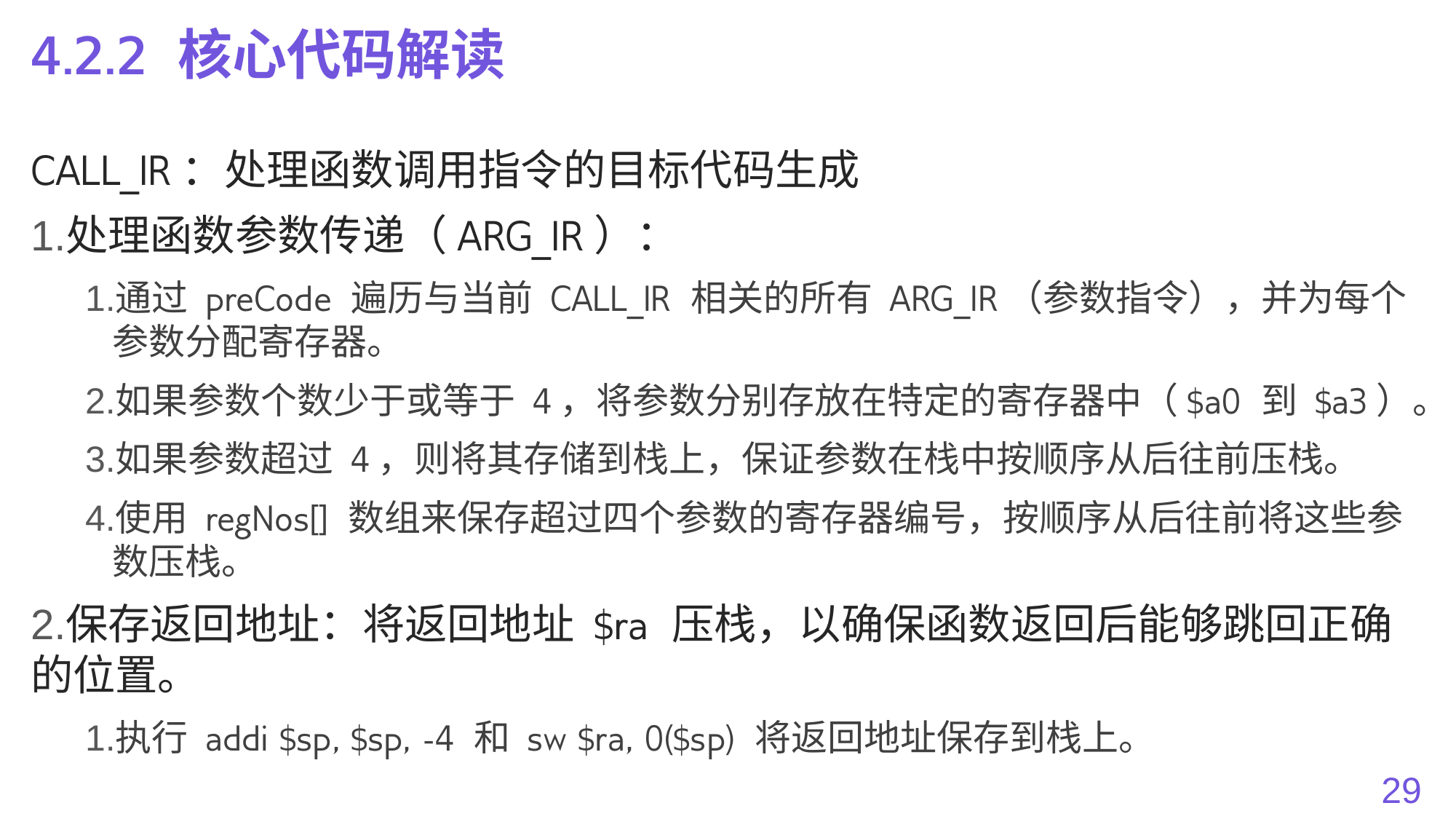

# 4.2.2 核心代码解读
CALL_IR：处理函数调用指令的目标代码生成
处理函数参数传递（ARG_IR）：
通过 preCode 遍历与当前 CALL_IR 相关的所有 ARG_IR（参数指令），并为每个参数分配寄存器。
如果参数个数少于或等于 4，将参数分别存放在特定的寄存器中（$a0 到 $a3）。
如果参数超过 4，则将其存储到栈上，保证参数在栈中按顺序从后往前压栈。
使用 regNos[] 数组来保存超过四个参数的寄存器编号，按顺序从后往前将这些参数压栈。
保存返回地址：将返回地址 $ra 压栈，以确保函数返回后能够跳回正确的位置。
执行 addi $sp, $sp, -4 和 sw $ra, 0($sp) 将返回地址保存到栈上。

29